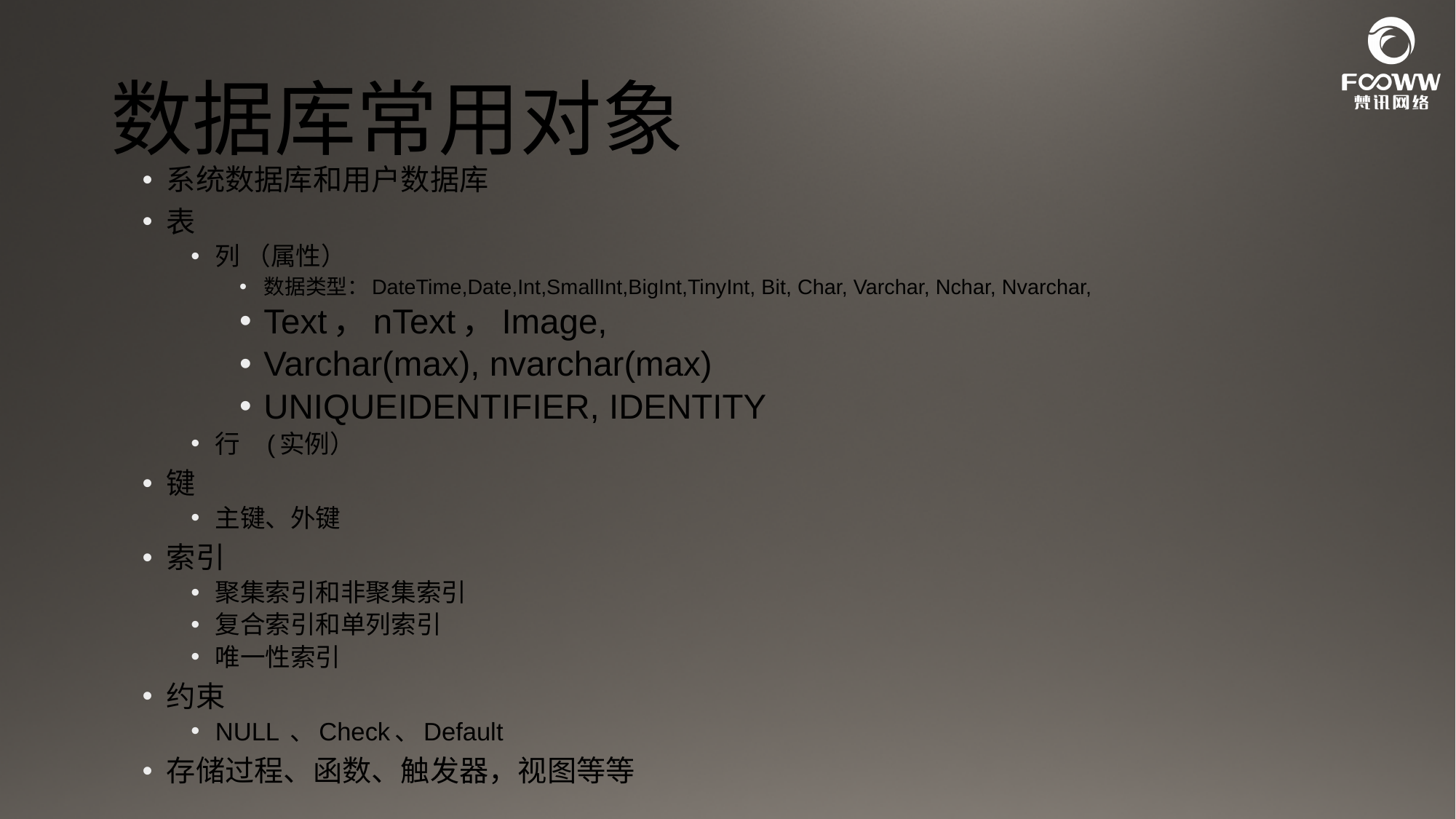

# 数据库常用对象
系统数据库和用户数据库
表
列 （属性）
数据类型：DateTime,Date,Int,SmallInt,BigInt,TinyInt, Bit, Char, Varchar, Nchar, Nvarchar,
Text，nText，Image,
Varchar(max), nvarchar(max)
UNIQUEIDENTIFIER, IDENTITY
行    (实例）
键
主键、外键
索引
聚集索引和非聚集索引
复合索引和单列索引
唯一性索引
约束
NULL 、Check、Default
存储过程、函数、触发器，视图等等